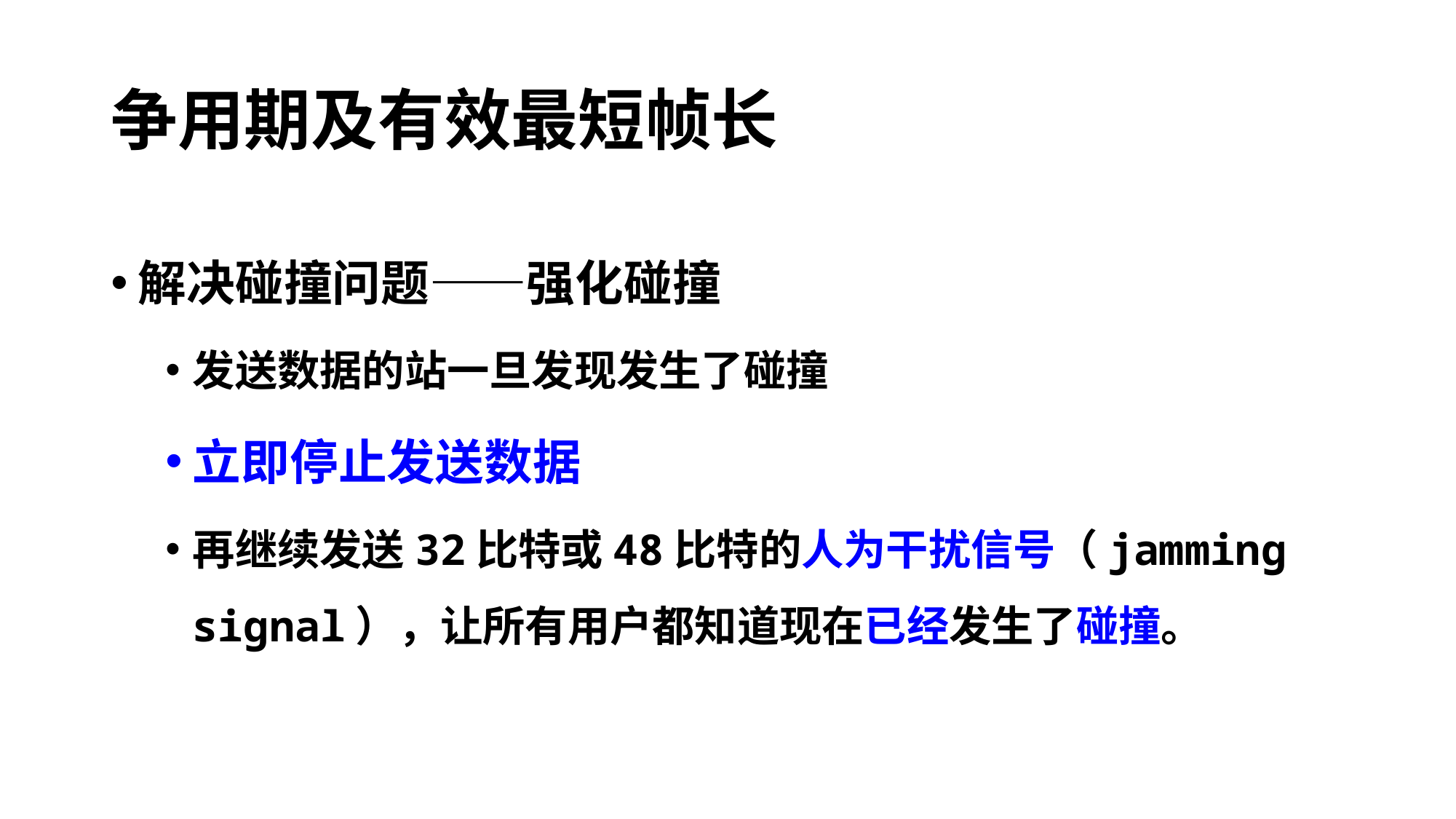

# 争用期及有效最短帧长
解决碰撞问题——强化碰撞
发送数据的站一旦发现发生了碰撞
立即停止发送数据
再继续发送32比特或48比特的人为干扰信号（jamming signal），让所有用户都知道现在已经发生了碰撞。